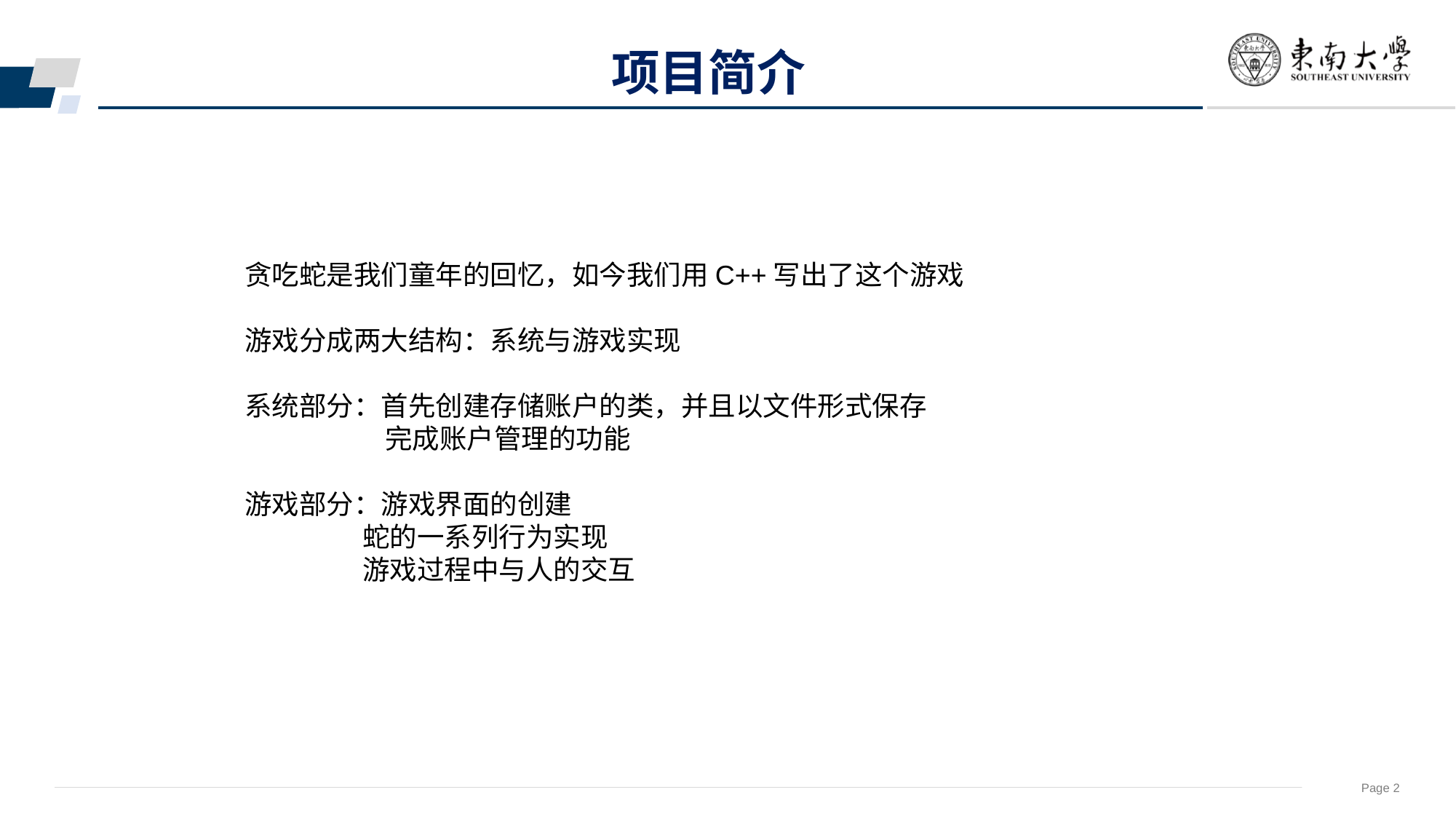

# 项目简介
贪吃蛇是我们童年的回忆，如今我们用C++写出了这个游戏

游戏分成两大结构：系统与游戏实现

系统部分：首先创建存储账户的类，并且以文件形式保存
	    完成账户管理的功能

游戏部分：游戏界面的创建
                  蛇的一系列行为实现
                  游戏过程中与人的交互